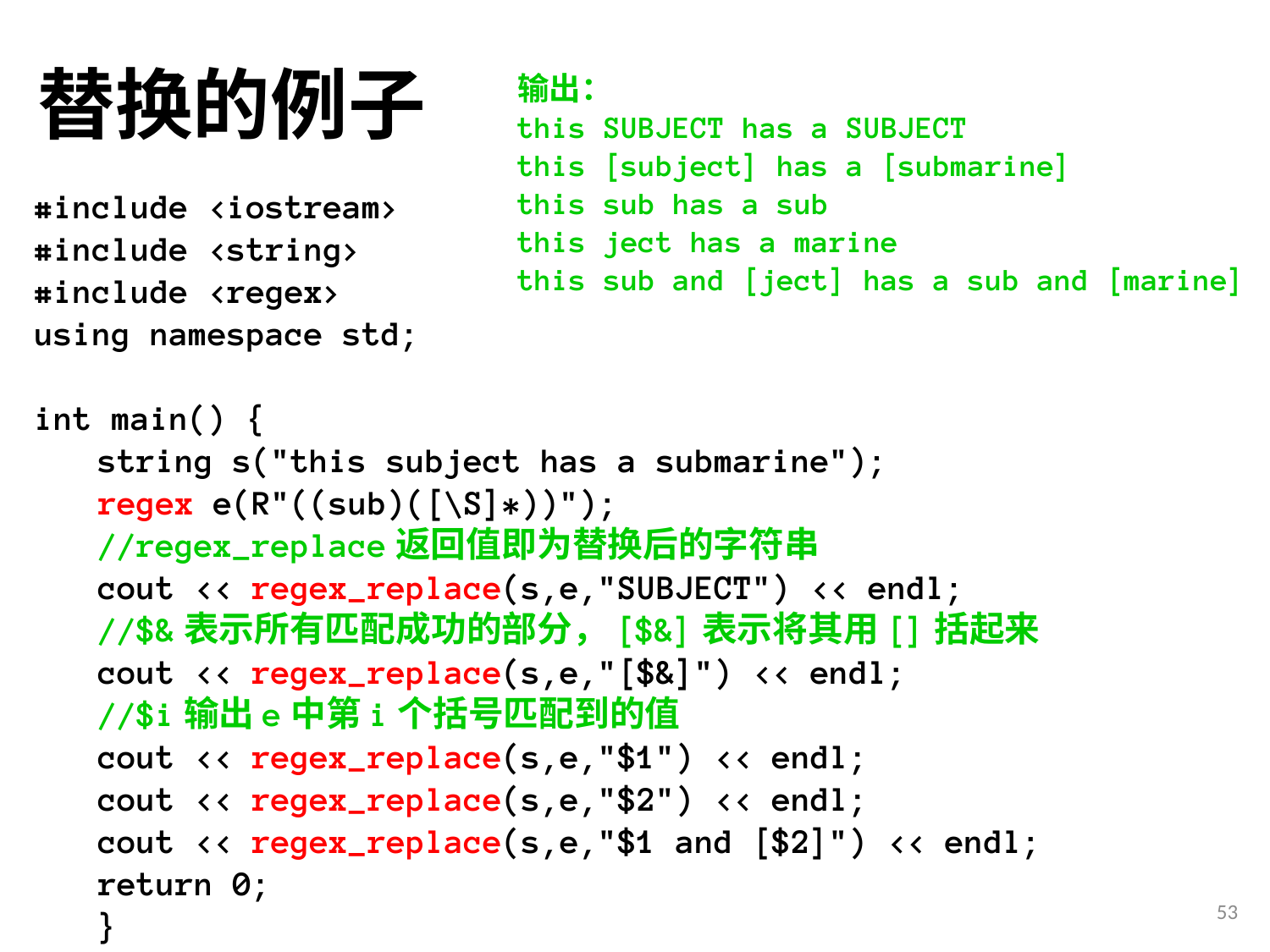

# 替换的例子
输出：
this SUBJECT has a SUBJECT
this [subject] has a [submarine]
this sub has a sub
this ject has a marine
this sub and [ject] has a sub and [marine]
#include <iostream>
#include <string>
#include <regex>
using namespace std;

int main() {
string s("this subject has a submarine");
regex e(R"((sub)([\S]*))");
//regex_replace返回值即为替换后的字符串
cout << regex_replace(s,e,"SUBJECT") << endl;
//$&表示所有匹配成功的部分，[$&]表示将其用[]括起来
cout << regex_replace(s,e,"[$&]") << endl;
//$i输出e中第i个括号匹配到的值
cout << regex_replace(s,e,"$1") << endl;
cout << regex_replace(s,e,"$2") << endl;
cout << regex_replace(s,e,"$1 and [$2]") << endl;
return 0;
}
53